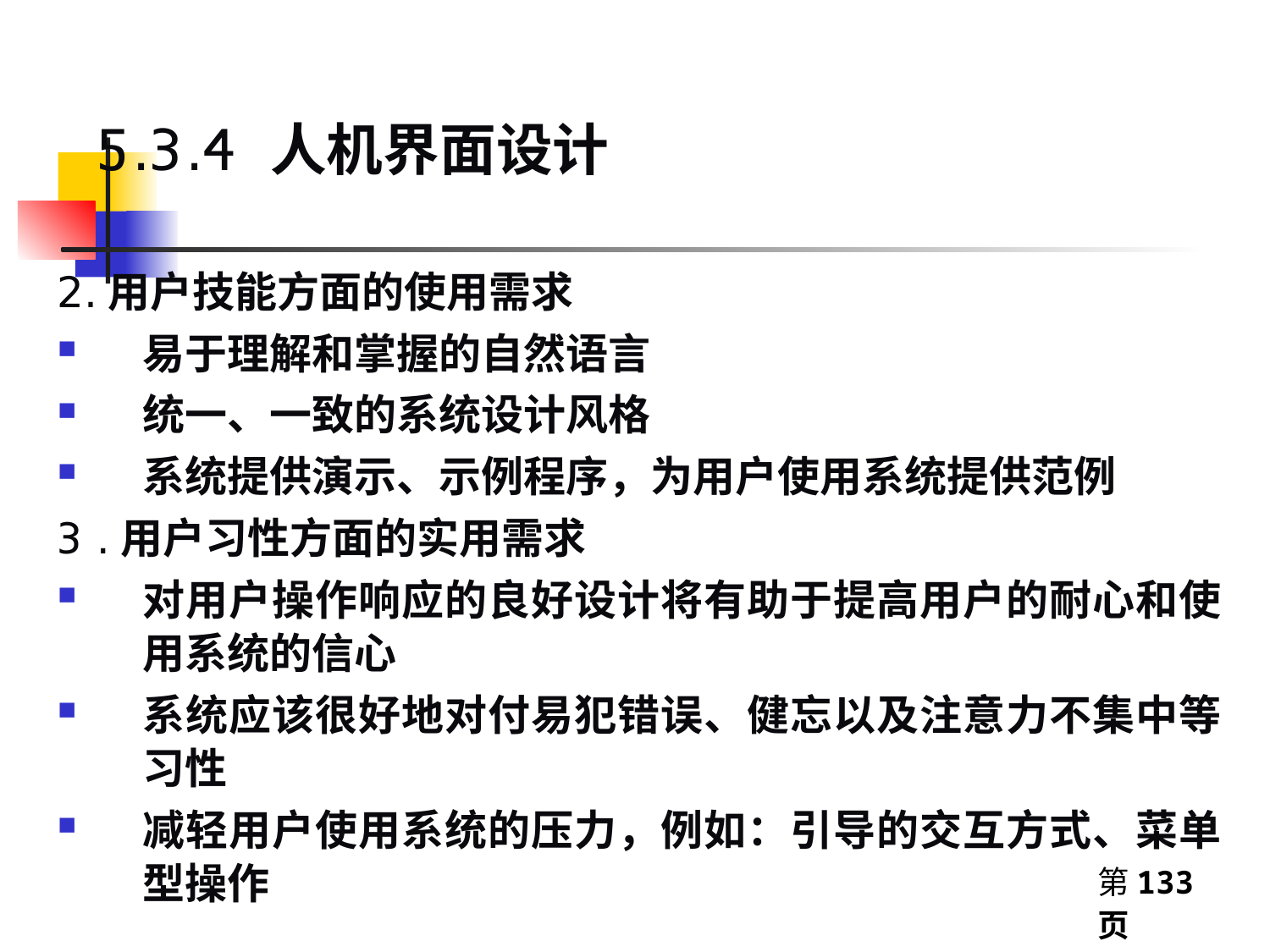

5.3.4 人机界面设计
2.用户技能方面的使用需求
易于理解和掌握的自然语言
统一、一致的系统设计风格
系统提供演示、示例程序，为用户使用系统提供范例
3 .用户习性方面的实用需求
对用户操作响应的良好设计将有助于提高用户的耐心和使用系统的信心
系统应该很好地对付易犯错误、健忘以及注意力不集中等习性
减轻用户使用系统的压力，例如：引导的交互方式、菜单型操作